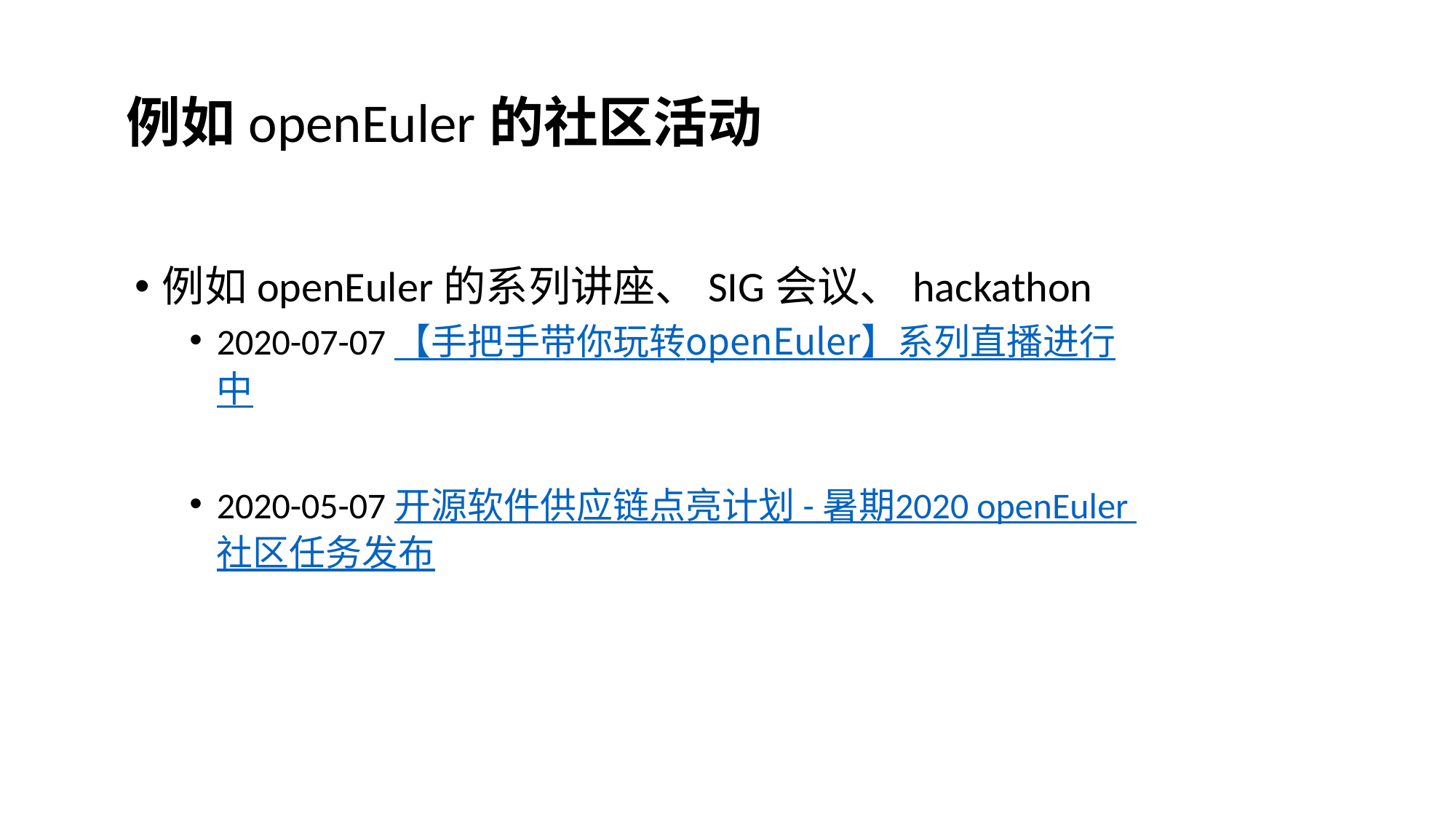

# 例如openEuler的社区活动
例如openEuler的系列讲座、SIG会议、hackathon
2020-07-07【手把手带你玩转openEuler】系列直播进行中

2020-05-07开源软件供应链点亮计划 - 暑期2020 openEuler 社区任务发布